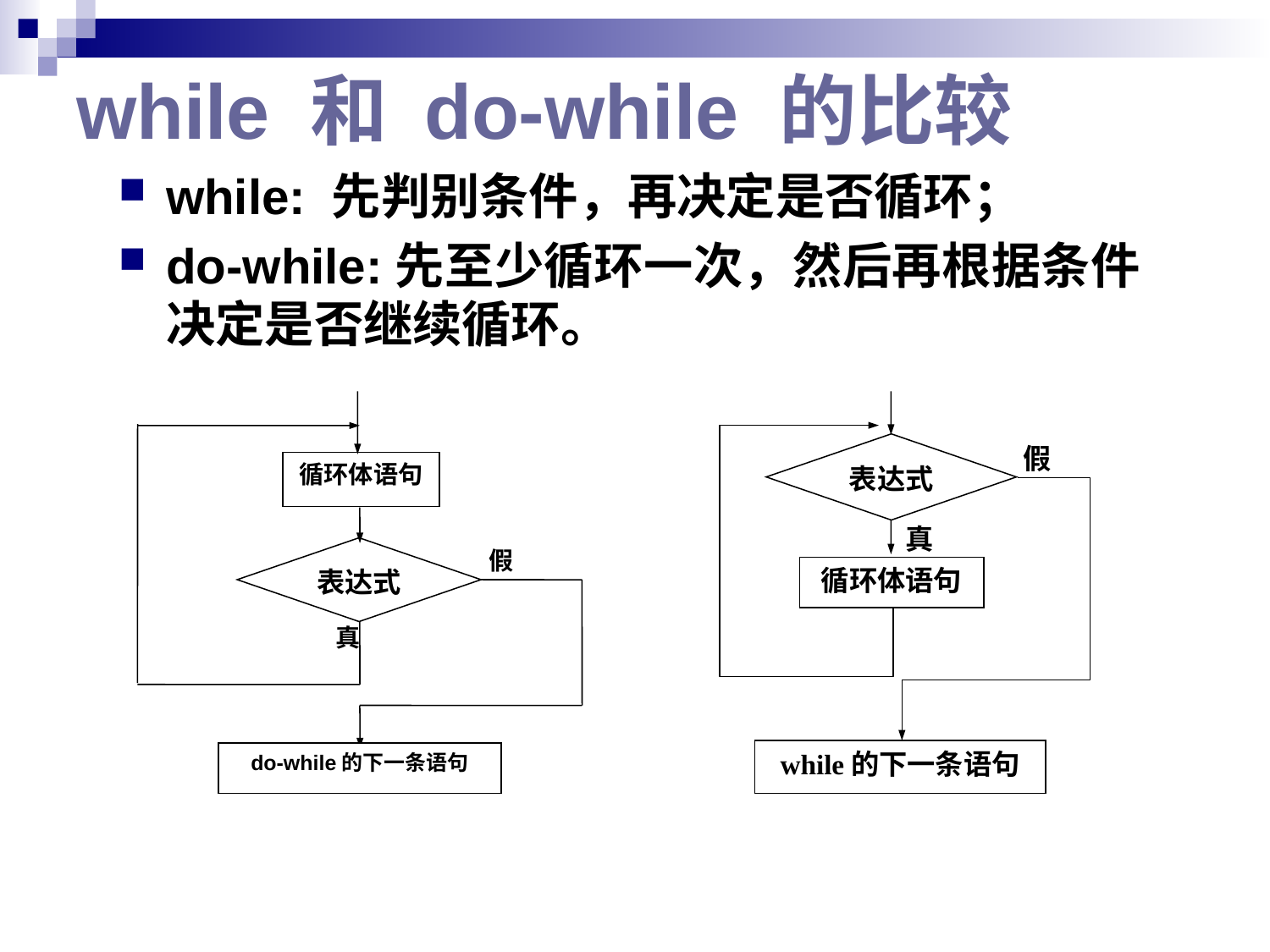

# while 和 do-while 的比较
while: 先判别条件，再决定是否循环；
do-while:先至少循环一次，然后再根据条件决定是否继续循环。

循环体语句

表达式
假

真

do-while的下一条语句

表达式

循环体语句
while的下一条语句
假
真